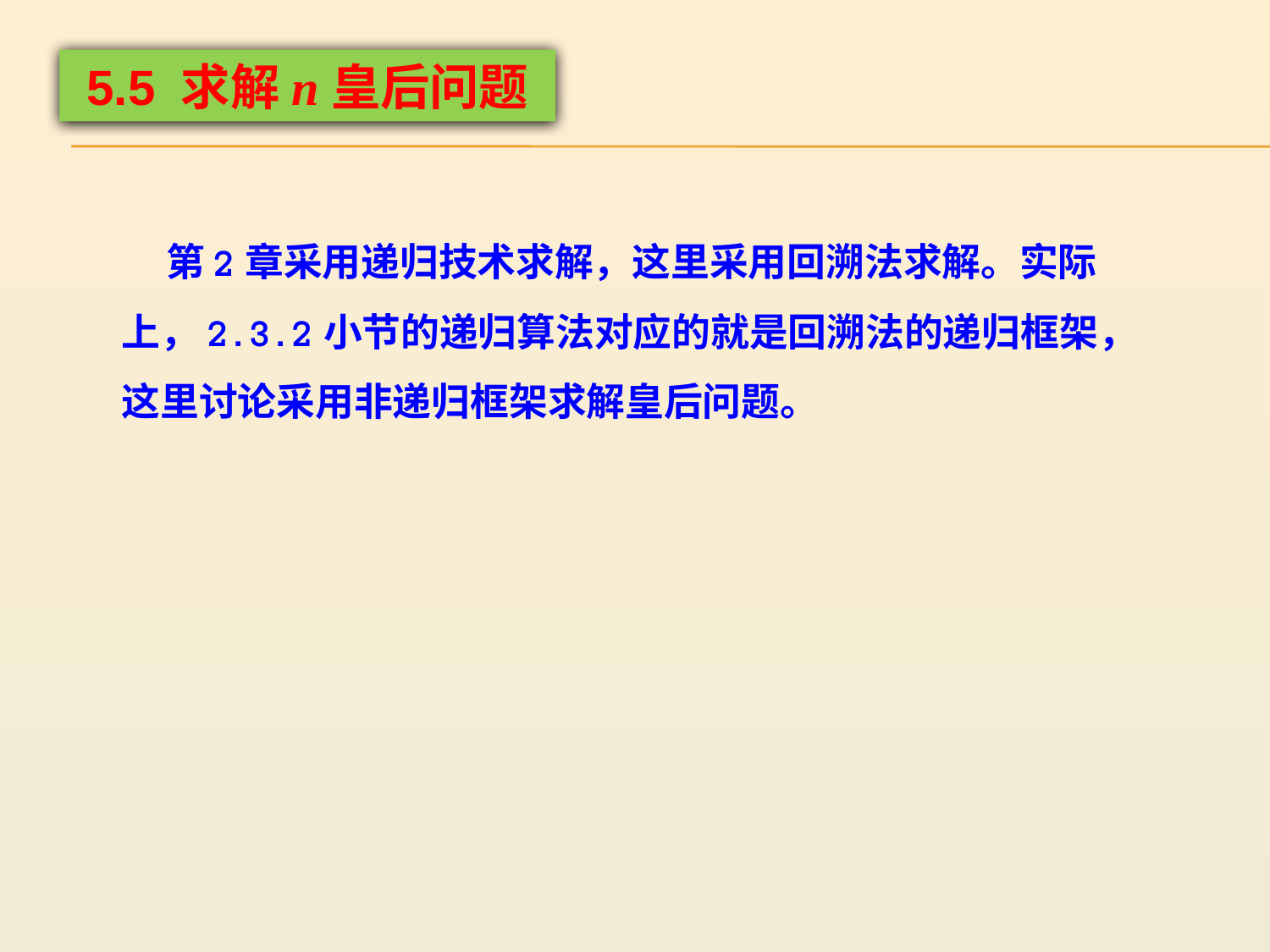

5.5 求解n皇后问题
    第2章采用递归技术求解，这里采用回溯法求解。实际上，2.3.2小节的递归算法对应的就是回溯法的递归框架，这里讨论采用非递归框架求解皇后问题。